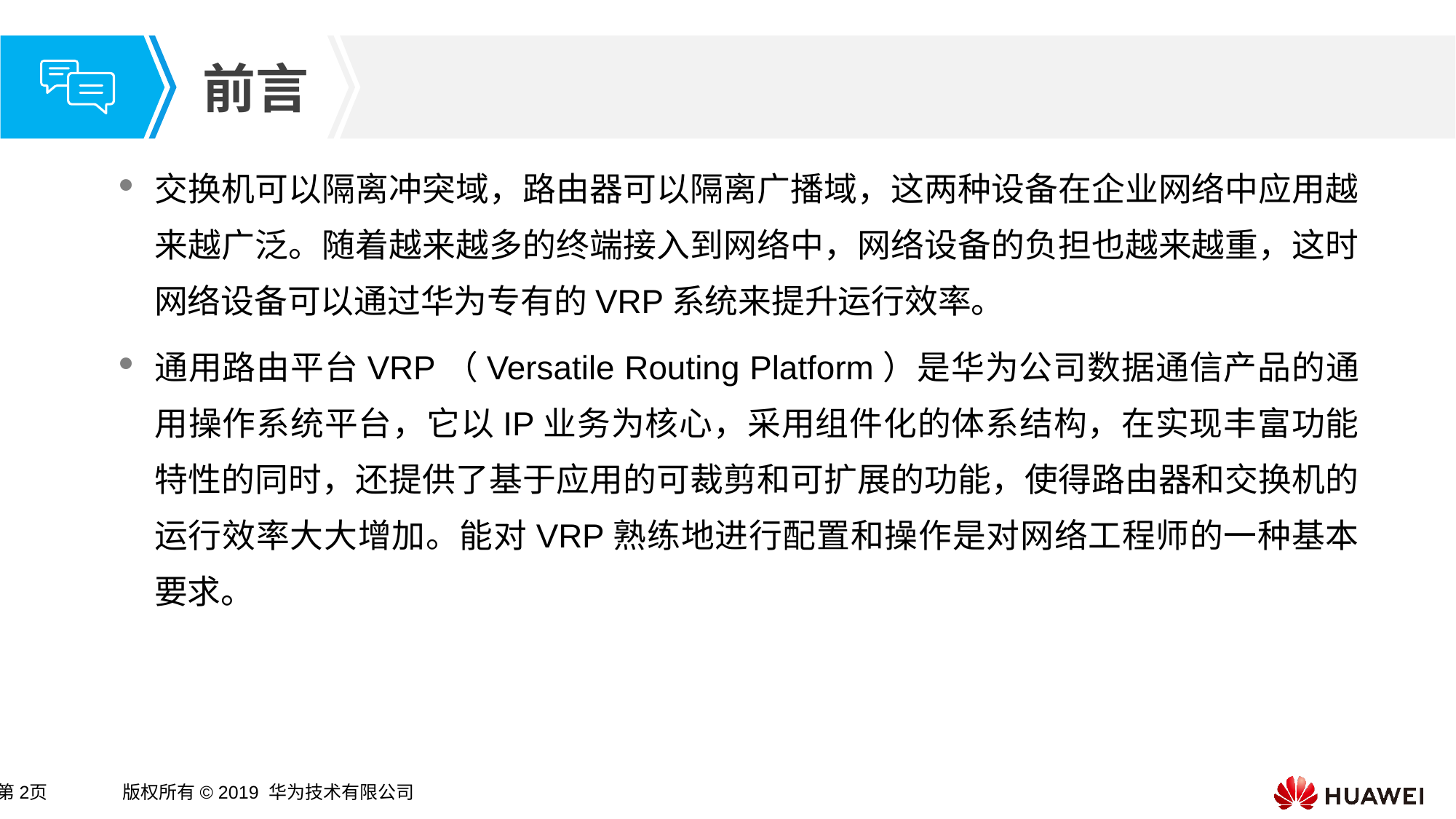

交换机可以隔离冲突域，路由器可以隔离广播域，这两种设备在企业网络中应用越来越广泛。随着越来越多的终端接入到网络中，网络设备的负担也越来越重，这时网络设备可以通过华为专有的VRP系统来提升运行效率。
通用路由平台VRP（Versatile Routing Platform）是华为公司数据通信产品的通用操作系统平台，它以IP业务为核心，采用组件化的体系结构，在实现丰富功能特性的同时，还提供了基于应用的可裁剪和可扩展的功能，使得路由器和交换机的运行效率大大增加。能对VRP熟练地进行配置和操作是对网络工程师的一种基本要求。